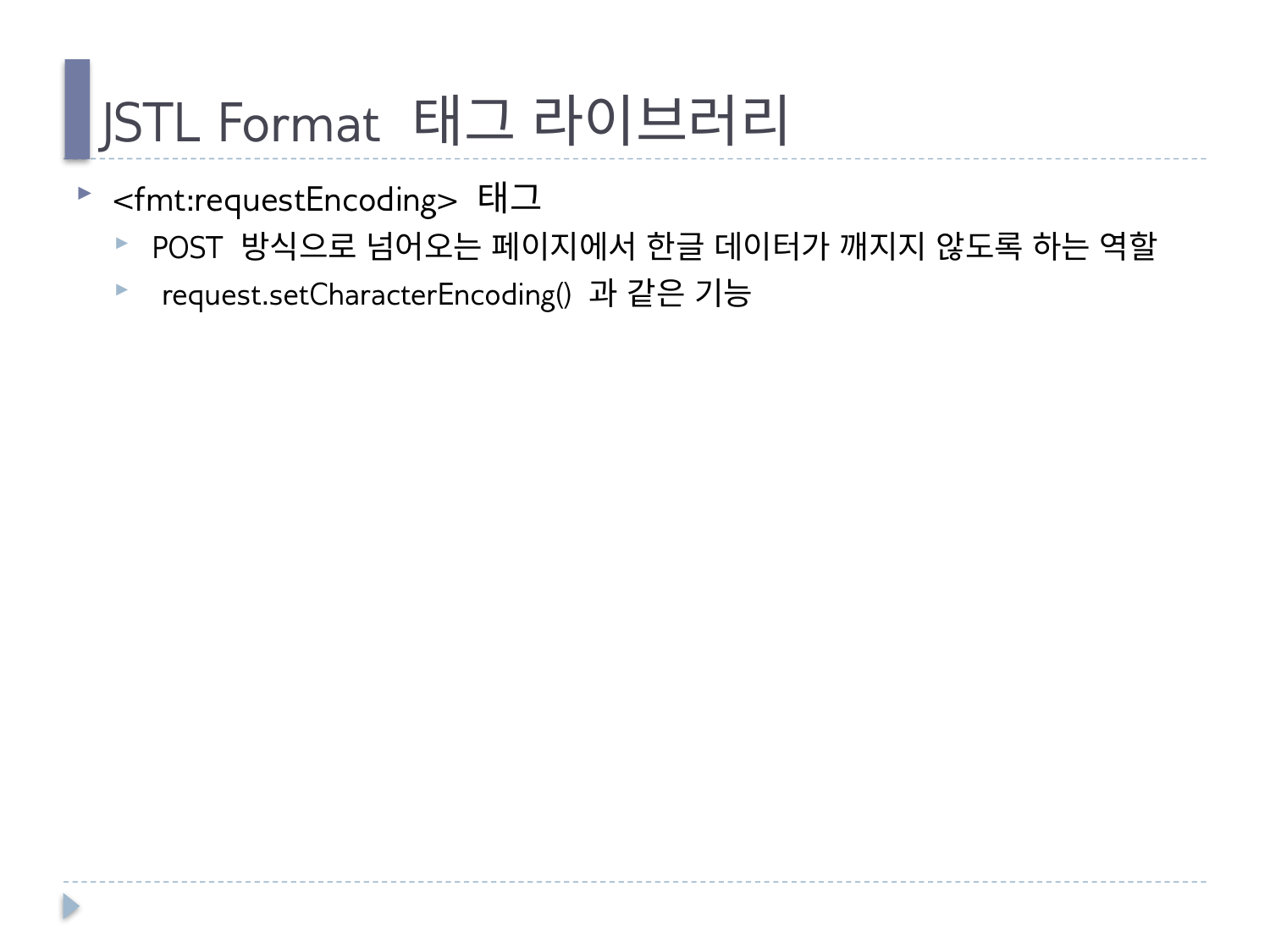

# JSTL Format 태그 라이브러리
<fmt:requestEncoding> 태그
POST 방식으로 넘어오는 페이지에서 한글 데이터가 깨지지 않도록 하는 역할
 request.setCharacterEncoding() 과 같은 기능